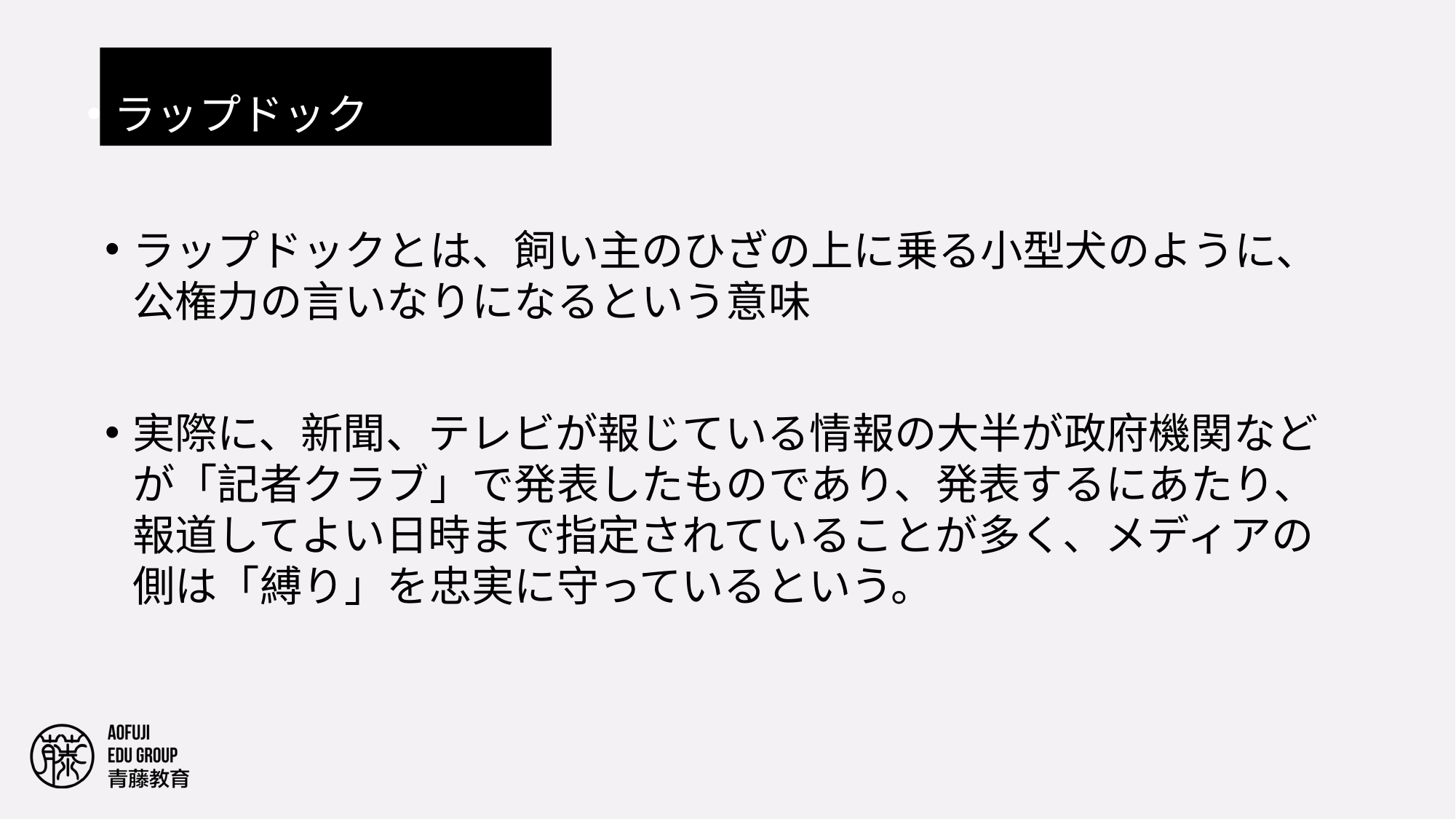

#

ラップドック
ラップドックとは、飼い主のひざの上に乗る小型犬のように、公権力の言いなりになるという意味

実際に、新聞、テレビが報じている情報の大半が政府機関などが「記者クラブ」で発表したものであり、発表するにあたり、報道してよい日時まで指定されていることが多く、メディアの側は「縛り」を忠実に守っているという。